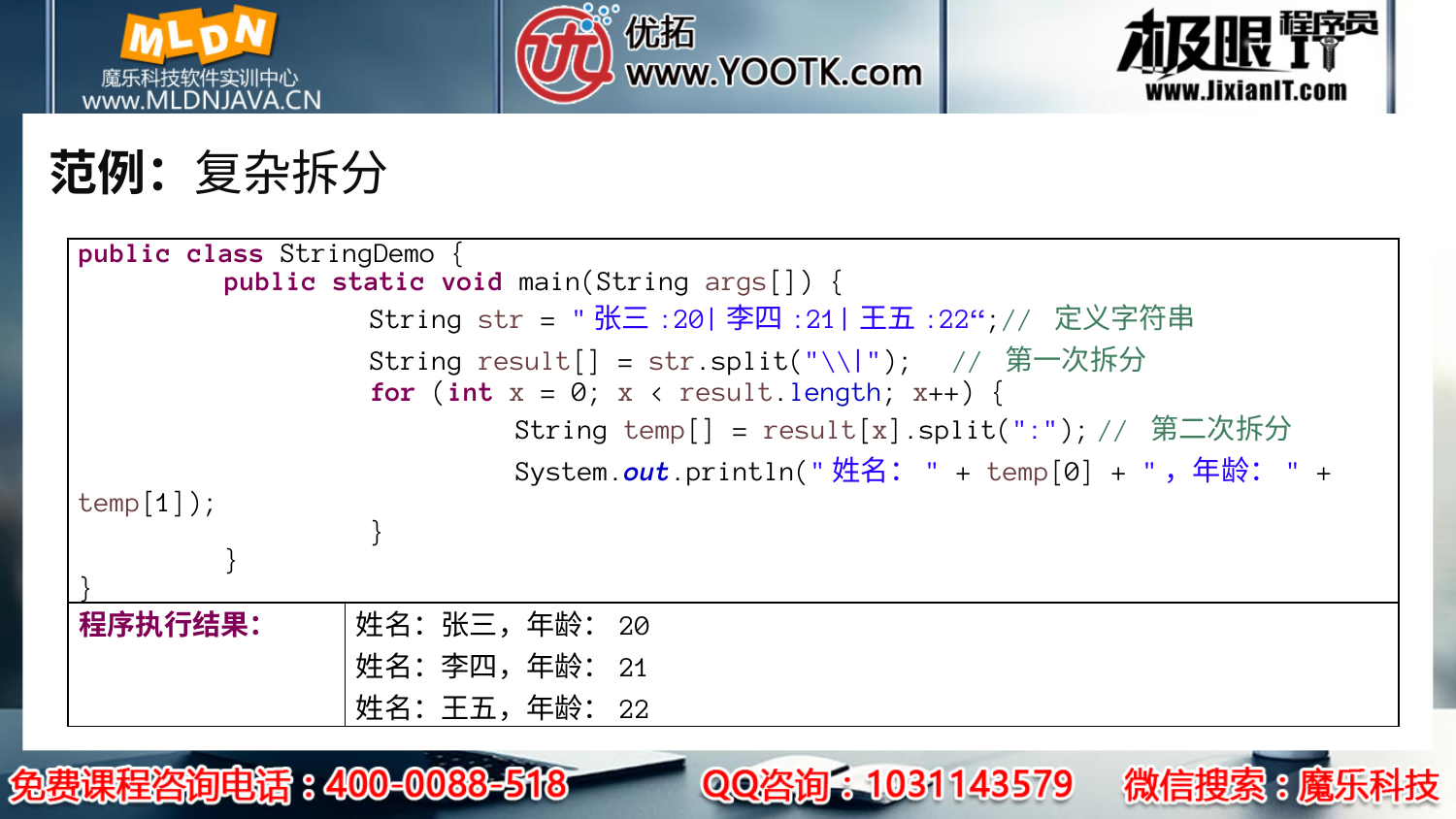

# 范例：复杂拆分
| public class StringDemo { public static void main(String args[]) { String str = "张三:20|李四:21|王五:22“;// 定义字符串 String result[] = str.split("\\|"); // 第一次拆分 for (int x = 0; x < result.length; x++) { String temp[] = result[x].split(":"); // 第二次拆分 System.out.println("姓名：" + temp[0] + "，年龄：" + temp[1]); } } } |  |
| --- | --- |
| 程序执行结果： | 姓名：张三，年龄：20 姓名：李四，年龄：21 姓名：王五，年龄：22 |